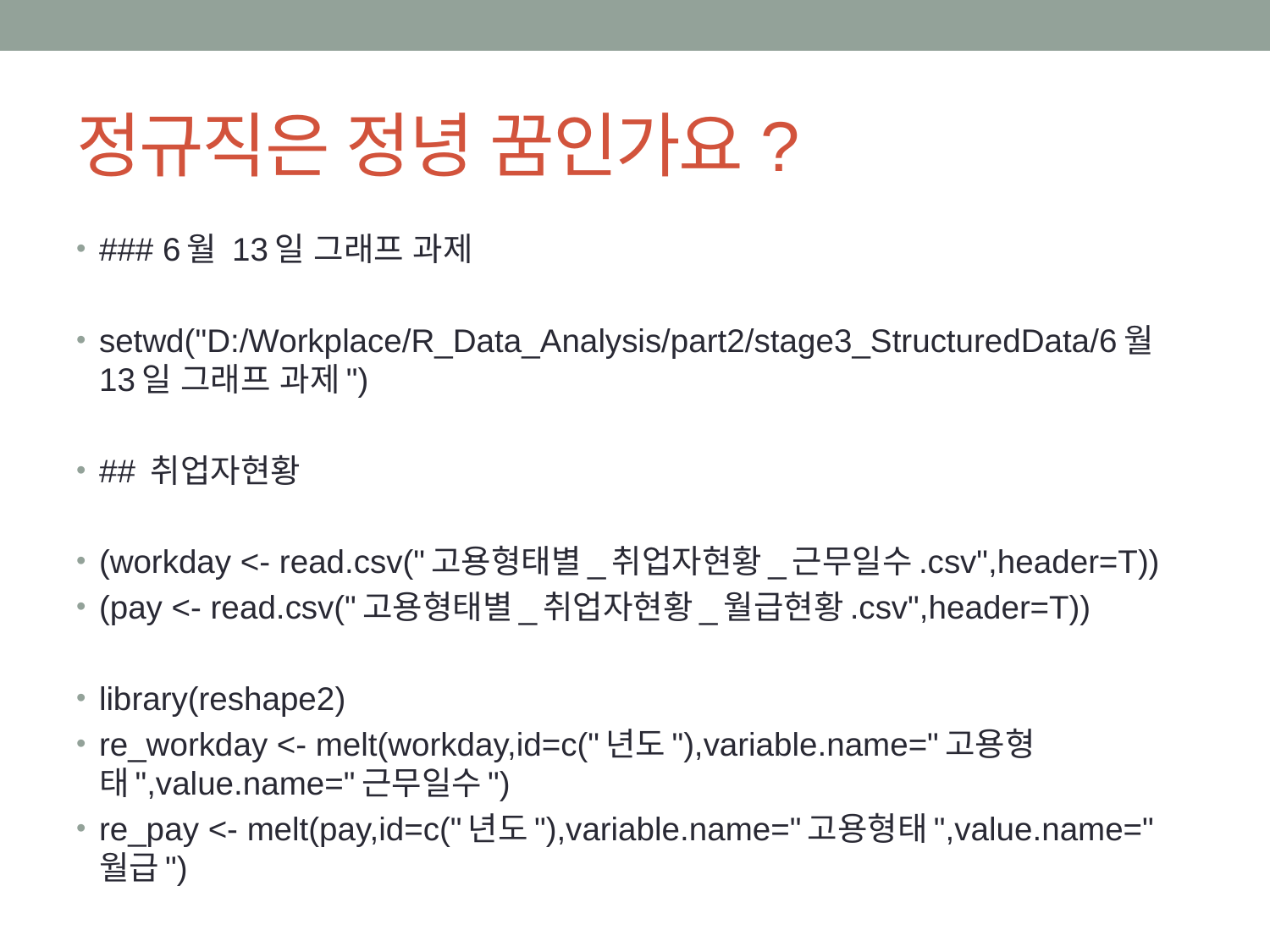

# 정규직은 정녕 꿈인가요?
### 6월 13일 그래프 과제

setwd("D:/Workplace/R_Data_Analysis/part2/stage3_StructuredData/6월 13일 그래프 과제")

## 취업자현황

(workday <- read.csv("고용형태별_취업자현황_근무일수.csv",header=T))
(pay <- read.csv("고용형태별_취업자현황_월급현황.csv",header=T))

library(reshape2)
re_workday <- melt(workday,id=c("년도"),variable.name="고용형태",value.name="근무일수")
re_pay <- melt(pay,id=c("년도"),variable.name="고용형태",value.name="월급")